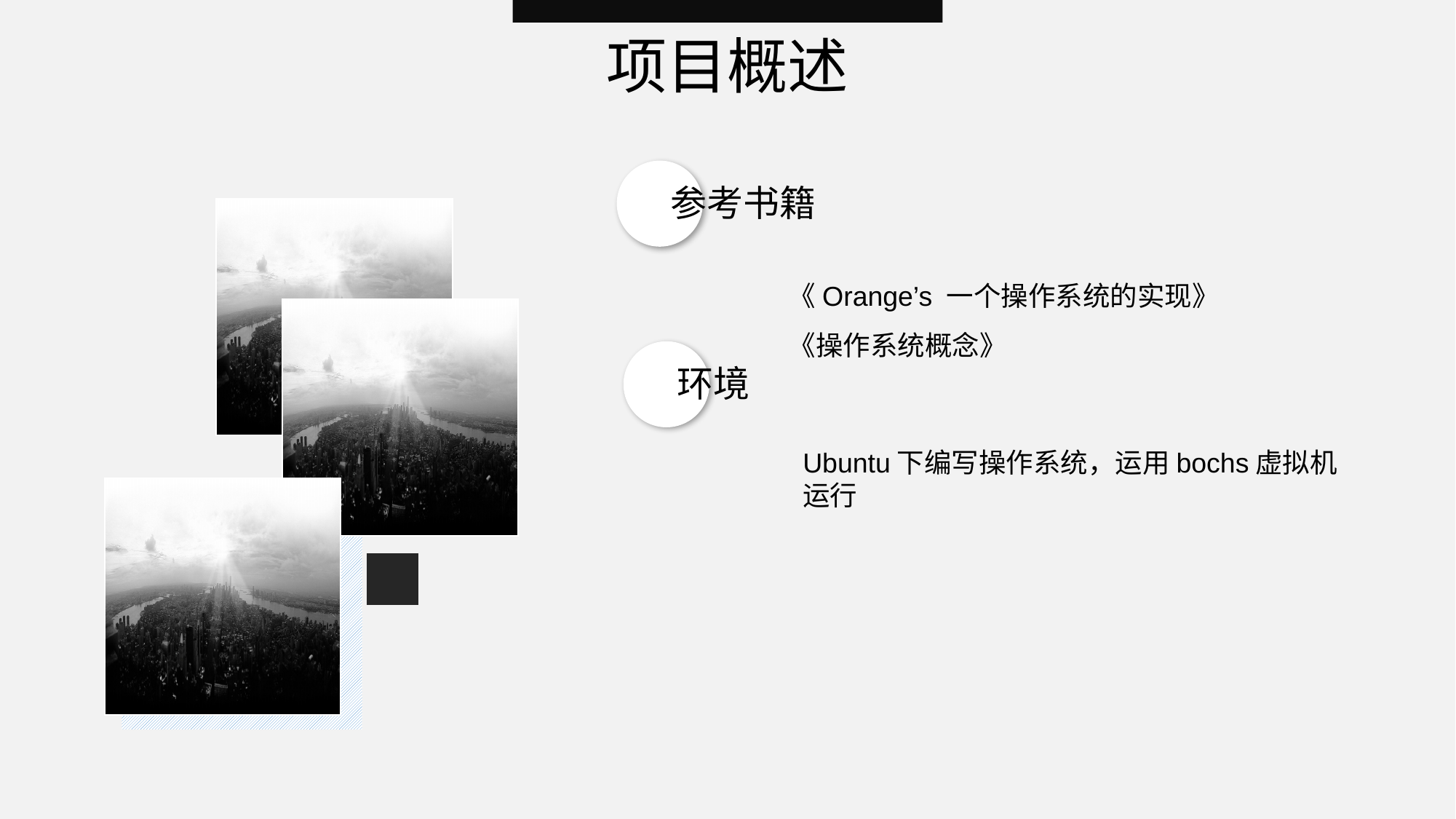

项目概述

参考书籍

《Orange’s 一个操作系统的实现》
《操作系统概念》

环境
Ubuntu下编写操作系统，运用bochs虚拟机
运行